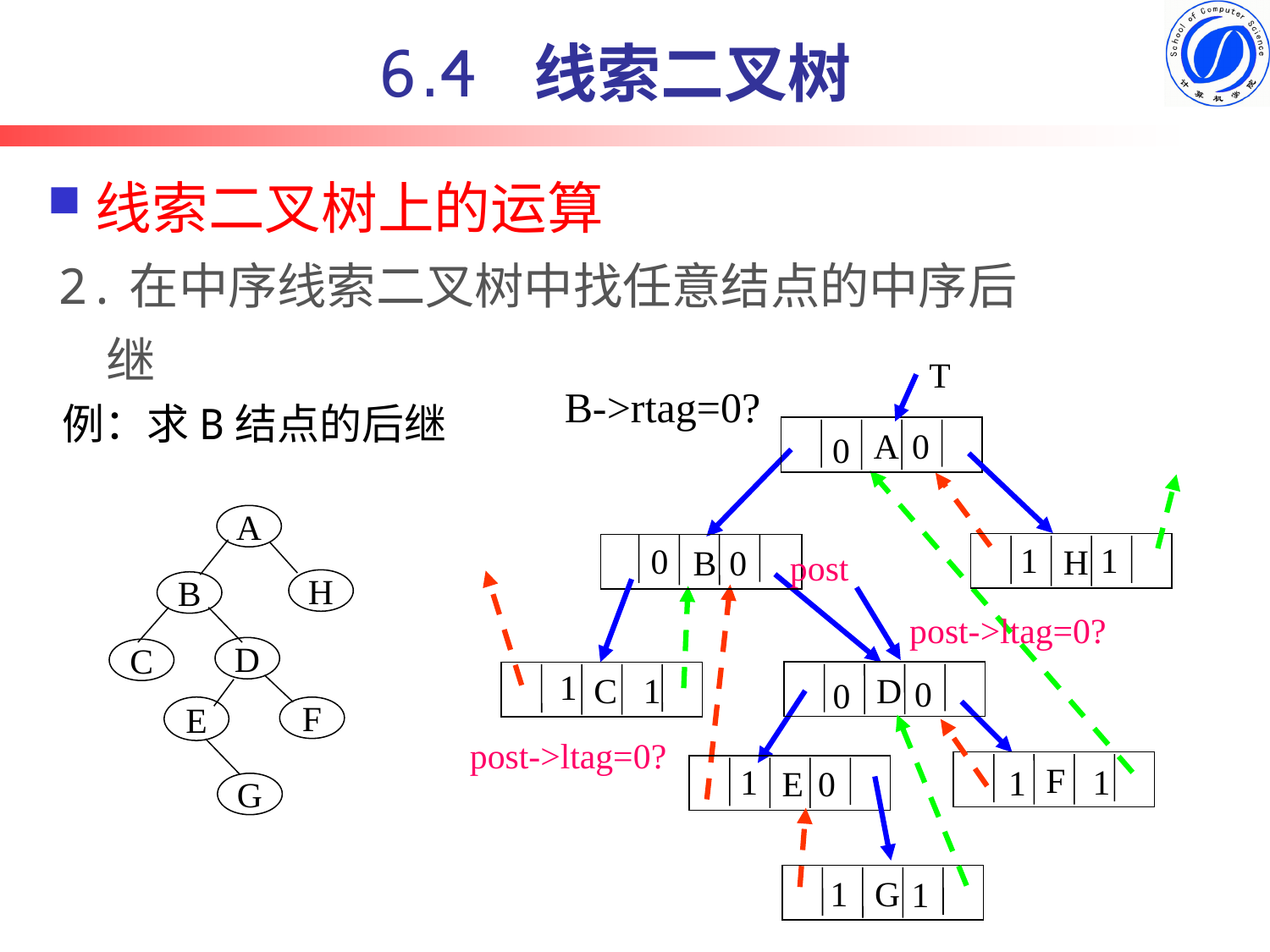

6.4  线索二叉树
线索二叉树上的运算
2.在中序线索二叉树中找任意结点的中序后继
T

         A

0
0

1
1
0
         H

         B
0

1
         D

         C

1
0
0

         F

1
1
1
         E

0

         G

1
1
B->rtag=0?
例：求B结点的后继
A

H
B

D
C

E
F

G
post

post->ltag=0?
post->ltag=0?